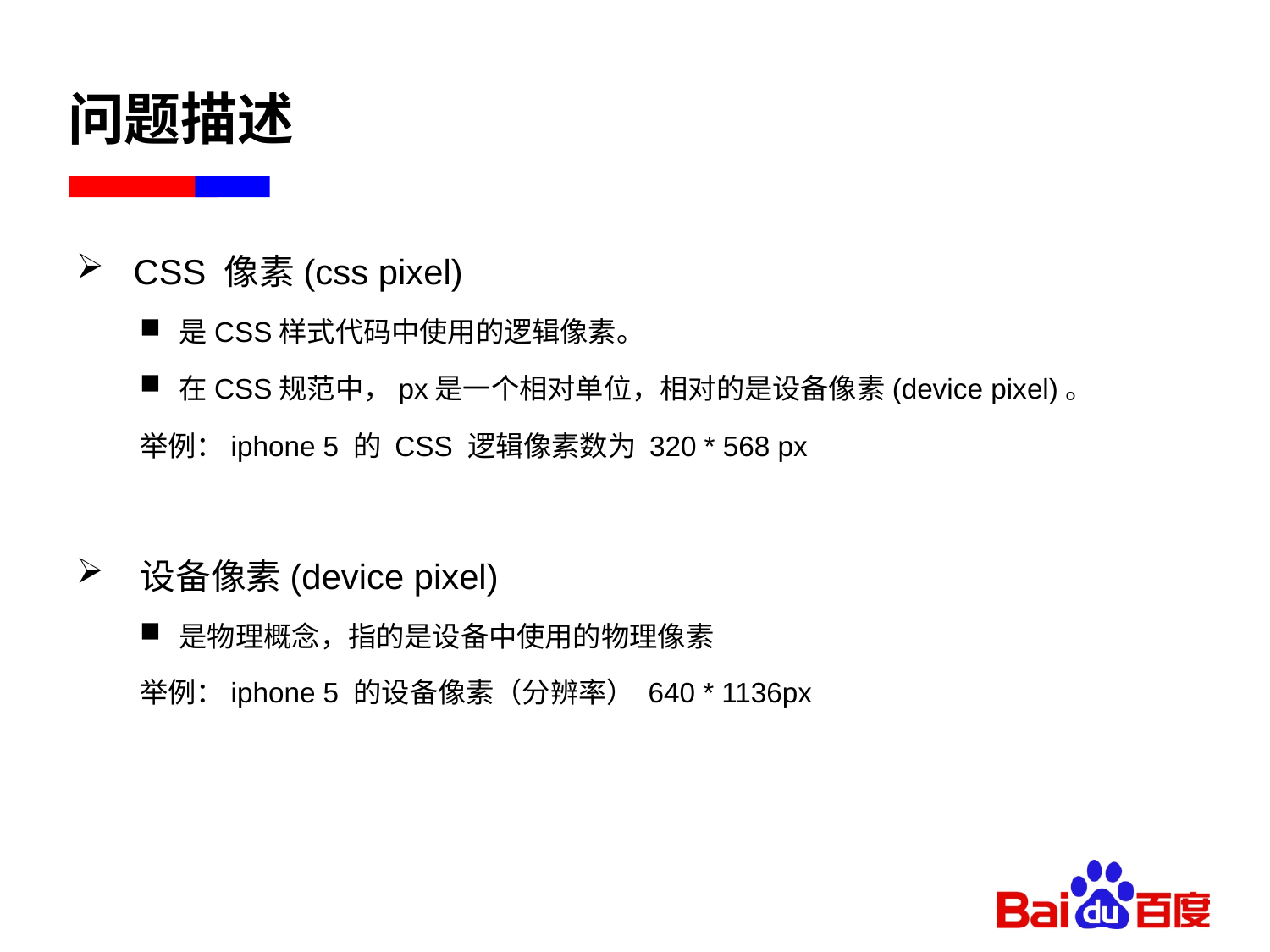

# 问题描述
 CSS 像素(css pixel)
是CSS样式代码中使用的逻辑像素。
在CSS规范中，px是一个相对单位，相对的是设备像素(device pixel)。
举例：iphone 5 的 CSS 逻辑像素数为 320 * 568 px
 设备像素(device pixel)
是物理概念，指的是设备中使用的物理像素
举例：iphone 5 的设备像素（分辨率） 640 * 1136px